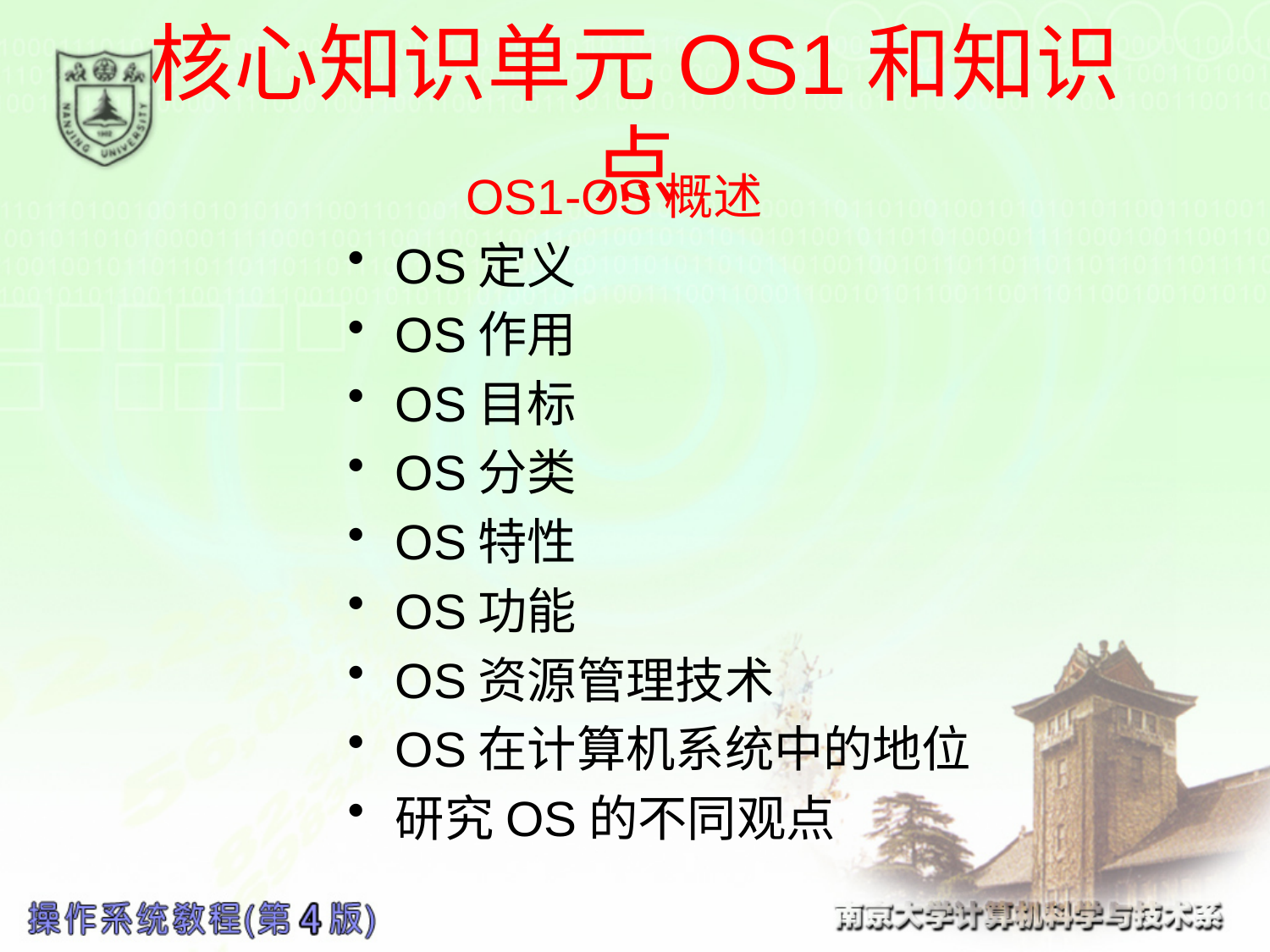

# 核心知识单元OS1和知识点
    OS1-OS概述
OS定义
OS作用
OS目标
OS分类
OS特性
OS功能
OS资源管理技术
OS在计算机系统中的地位
研究OS的不同观点